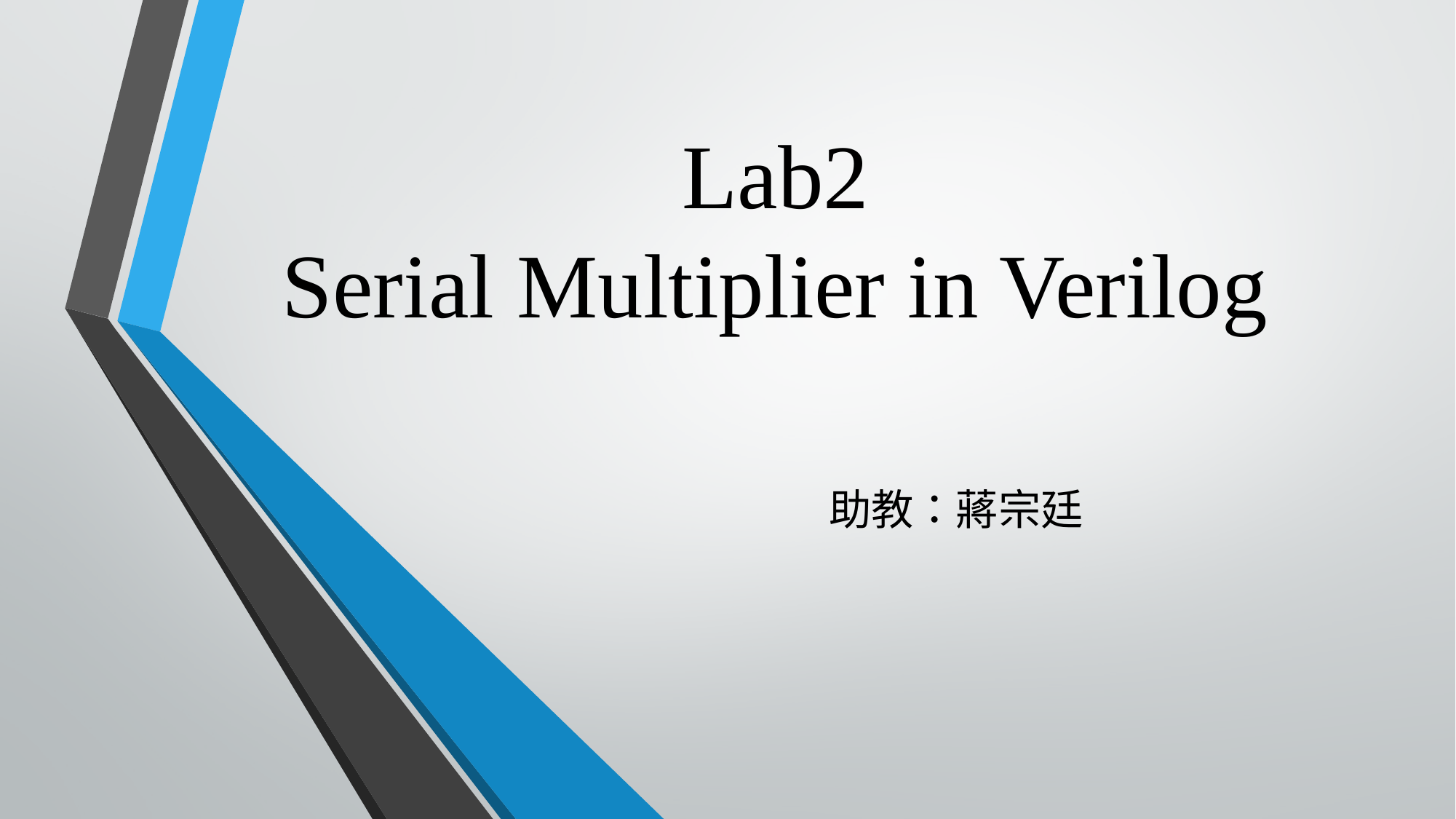

# Lab2 Serial Multiplier in Verilog
助教：蔣宗廷